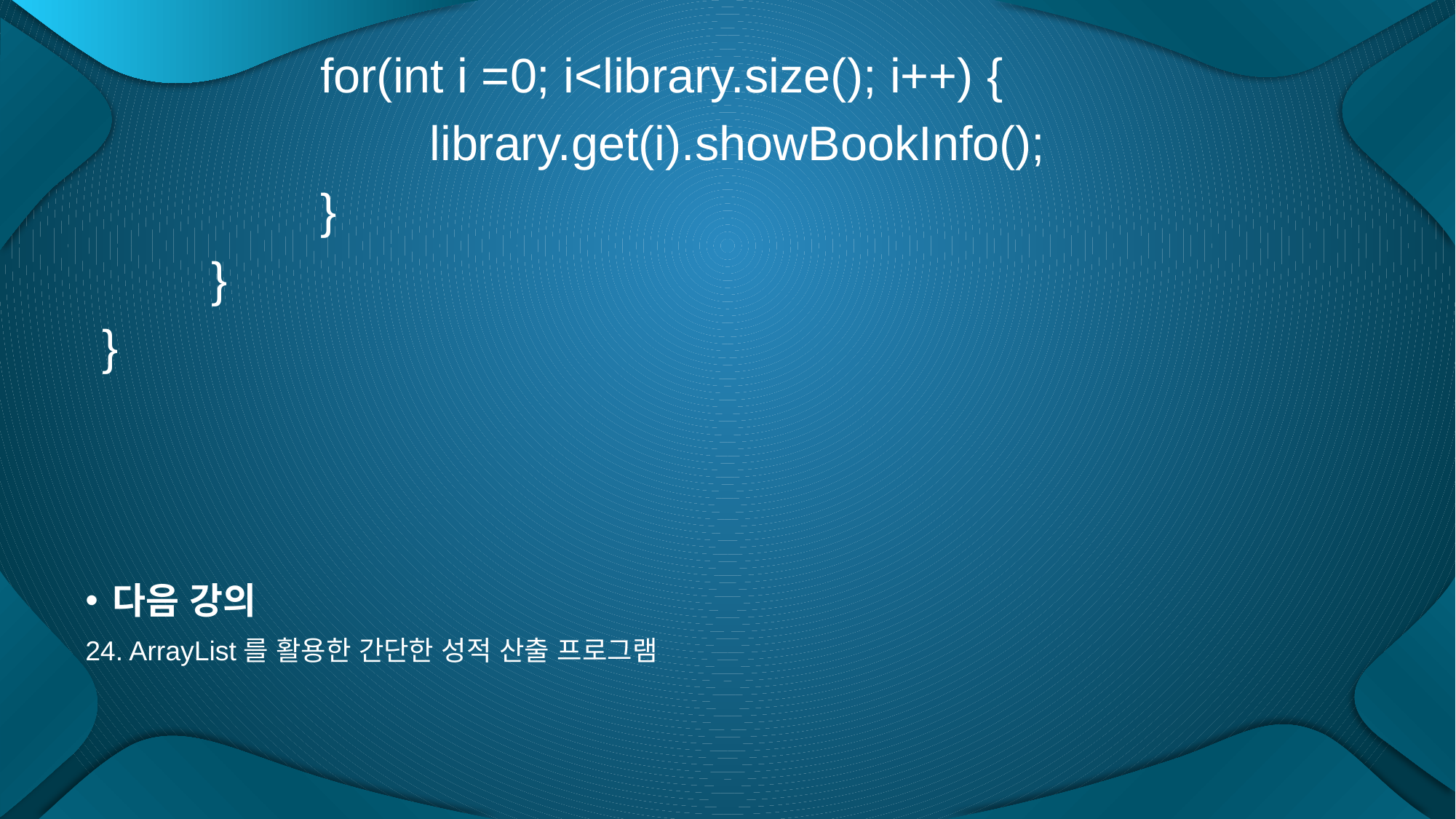

for(int i =0; i<library.size(); i++) {
			library.get(i).showBookInfo();
		}
	}
}
다음 강의
24. ArrayList를 활용한 간단한 성적 산출 프로그램